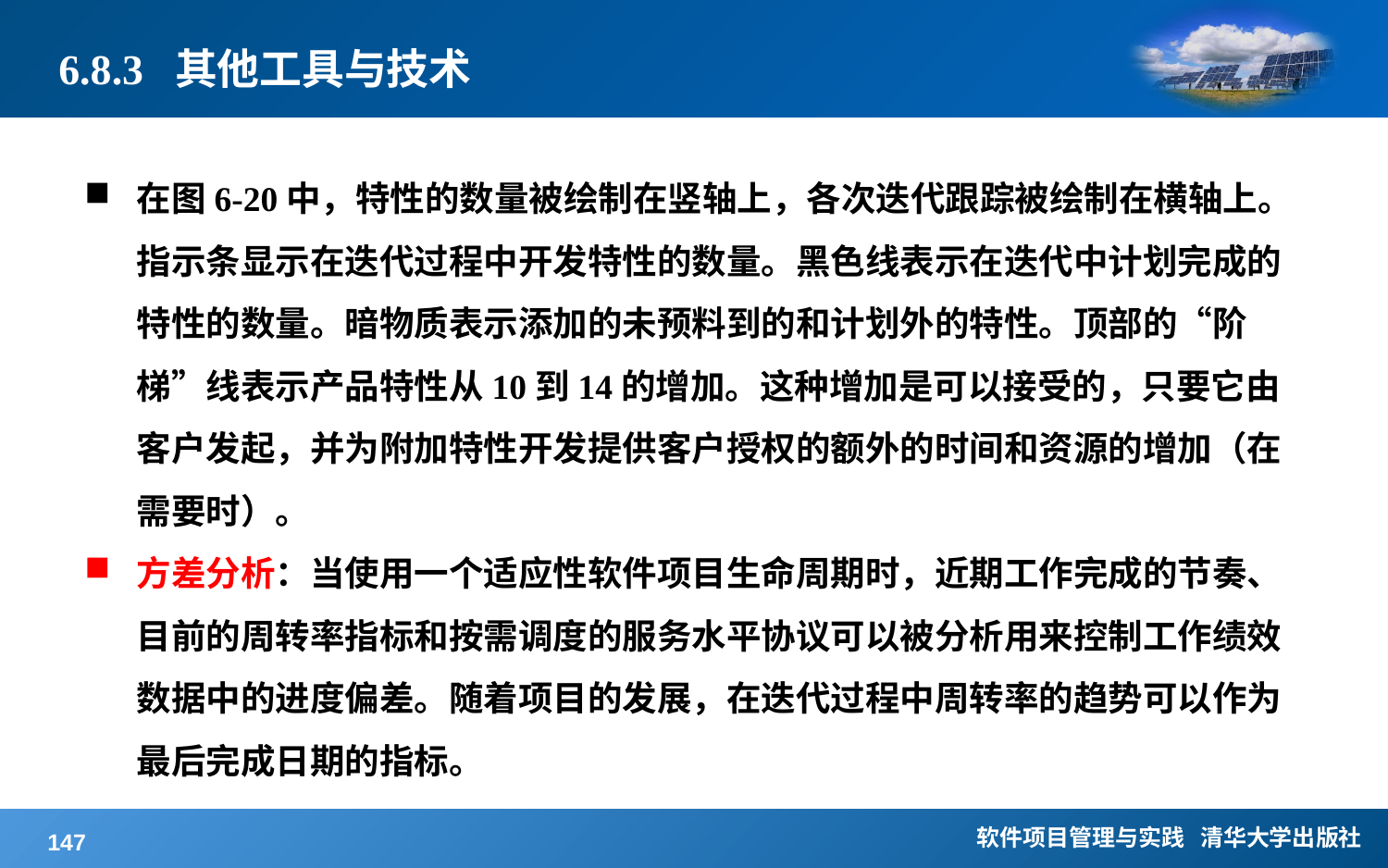

# 6.8.3  其他工具与技术
在图6-20中，特性的数量被绘制在竖轴上，各次迭代跟踪被绘制在横轴上。指示条显示在迭代过程中开发特性的数量。黑色线表示在迭代中计划完成的特性的数量。暗物质表示添加的未预料到的和计划外的特性。顶部的“阶梯”线表示产品特性从10到14的增加。这种增加是可以接受的，只要它由客户发起，并为附加特性开发提供客户授权的额外的时间和资源的增加（在需要时）。
方差分析：当使用一个适应性软件项目生命周期时，近期工作完成的节奏、目前的周转率指标和按需调度的服务水平协议可以被分析用来控制工作绩效数据中的进度偏差。随着项目的发展，在迭代过程中周转率的趋势可以作为最后完成日期的指标。